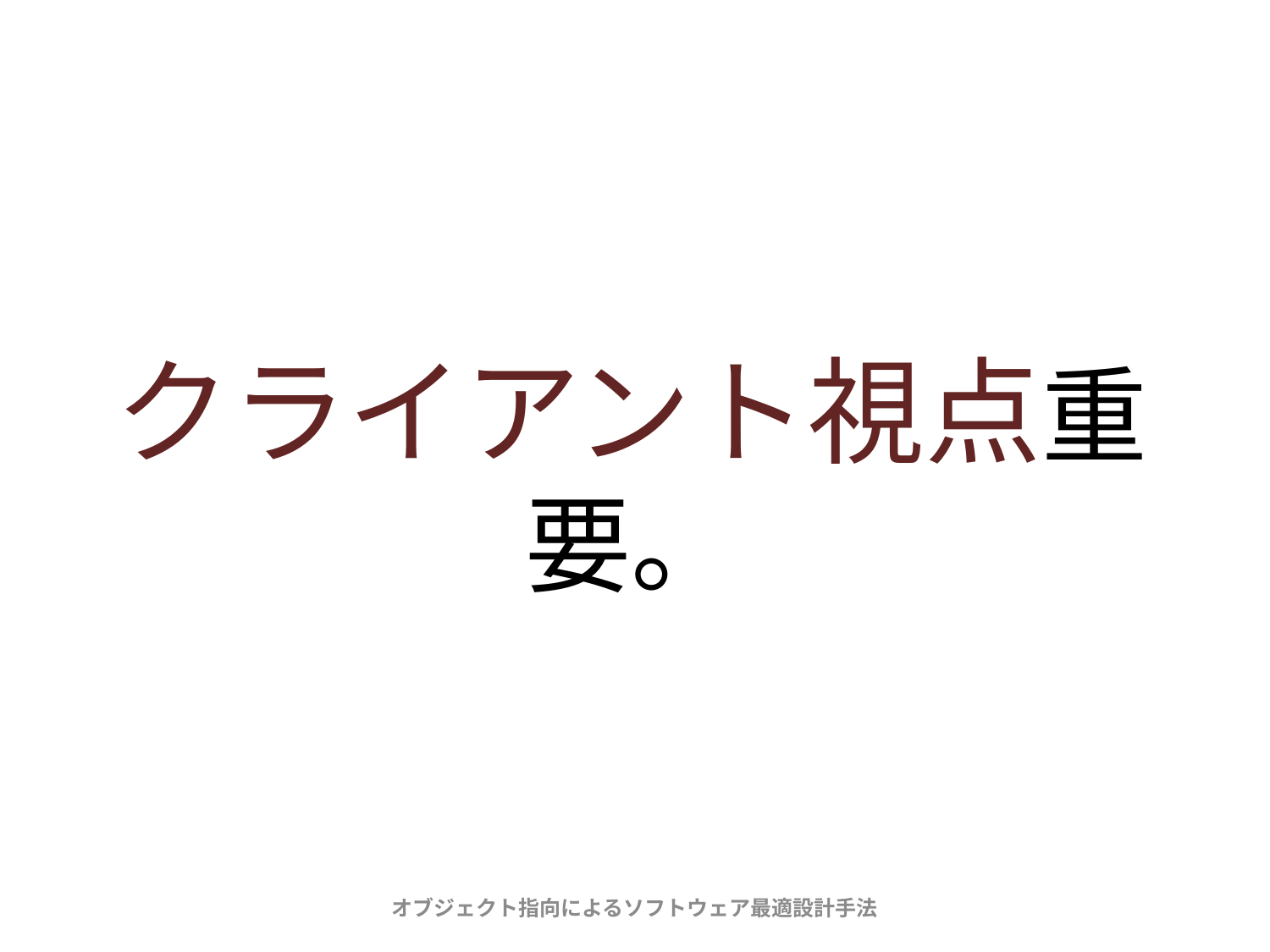

# クライアント視点重要。
オブジェクト指向によるソフトウェア最適設計手法